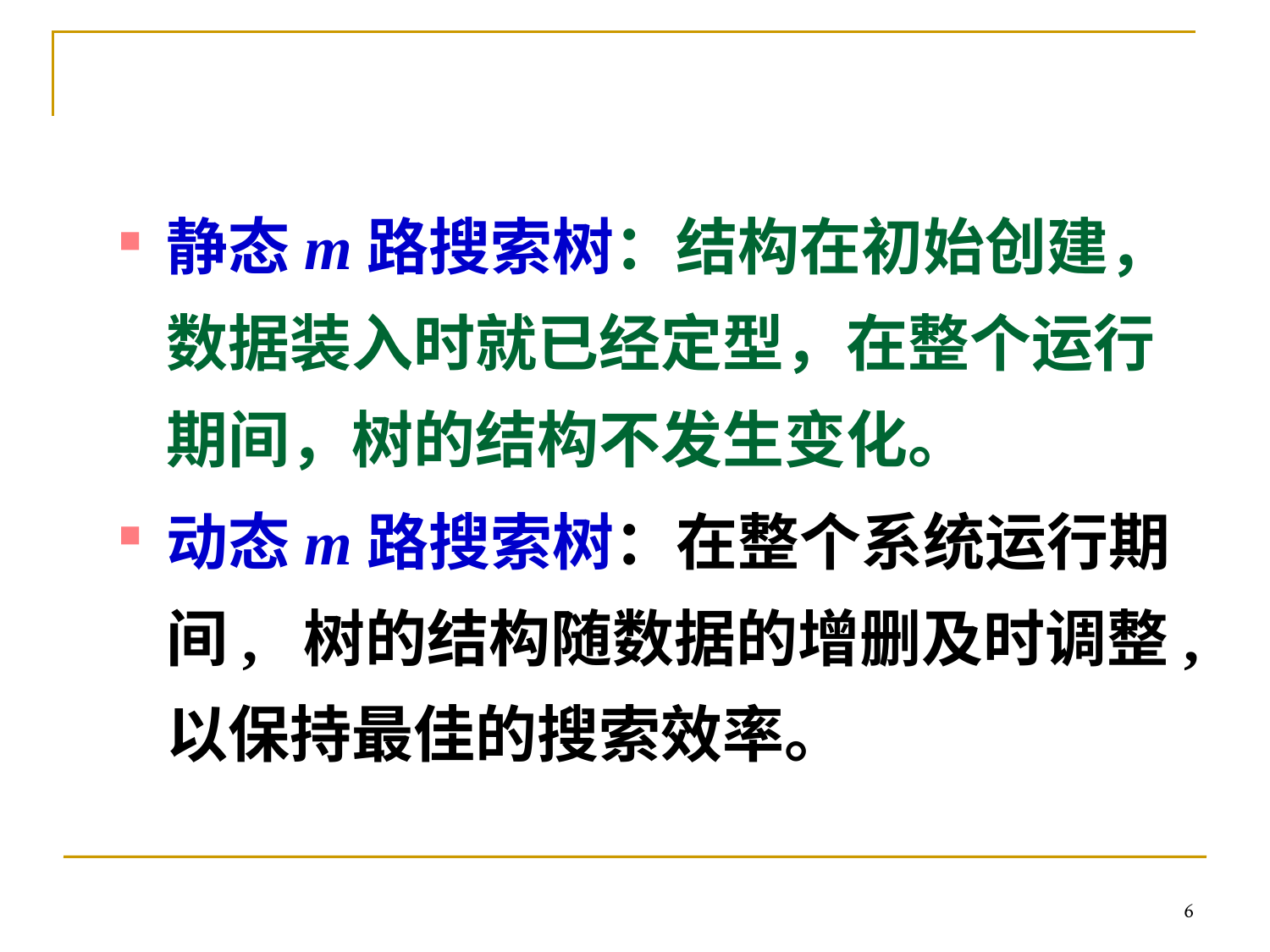

静态m路搜索树：结构在初始创建，数据装入时就已经定型，在整个运行期间，树的结构不发生变化。
动态m路搜索树：在整个系统运行期间,  树的结构随数据的增删及时调整, 以保持最佳的搜索效率。
6